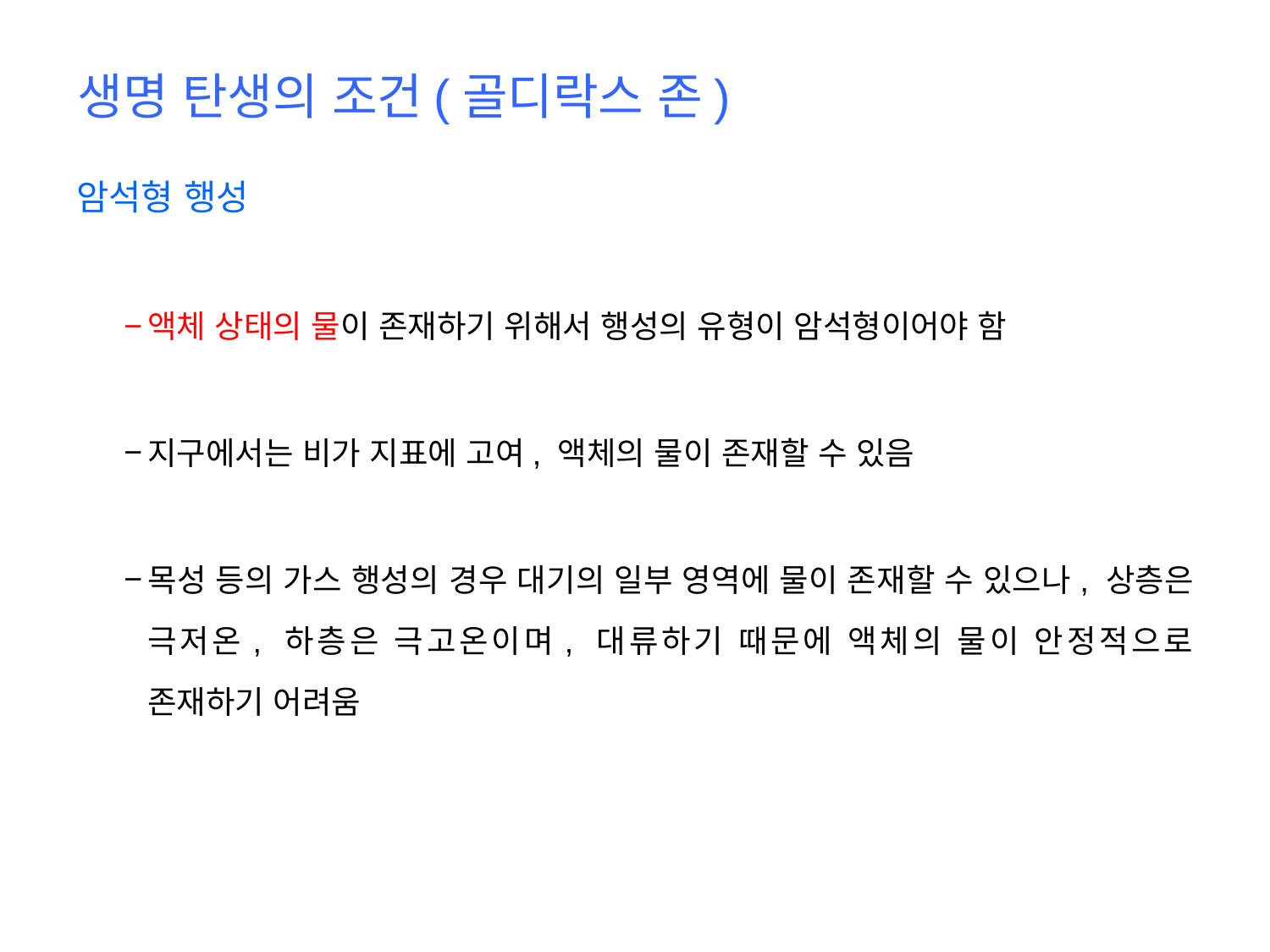

# 생명 탄생의 조건(골디락스 존)
암석형 행성

액체 상태의 물이 존재하기 위해서 행성의 유형이 암석형이어야 함

지구에서는 비가 지표에 고여, 액체의 물이 존재할 수 있음

목성 등의 가스 행성의 경우 대기의 일부 영역에 물이 존재할 수 있으나, 상층은 극저온, 하층은 극고온이며, 대류하기 때문에 액체의 물이 안정적으로 존재하기 어려움